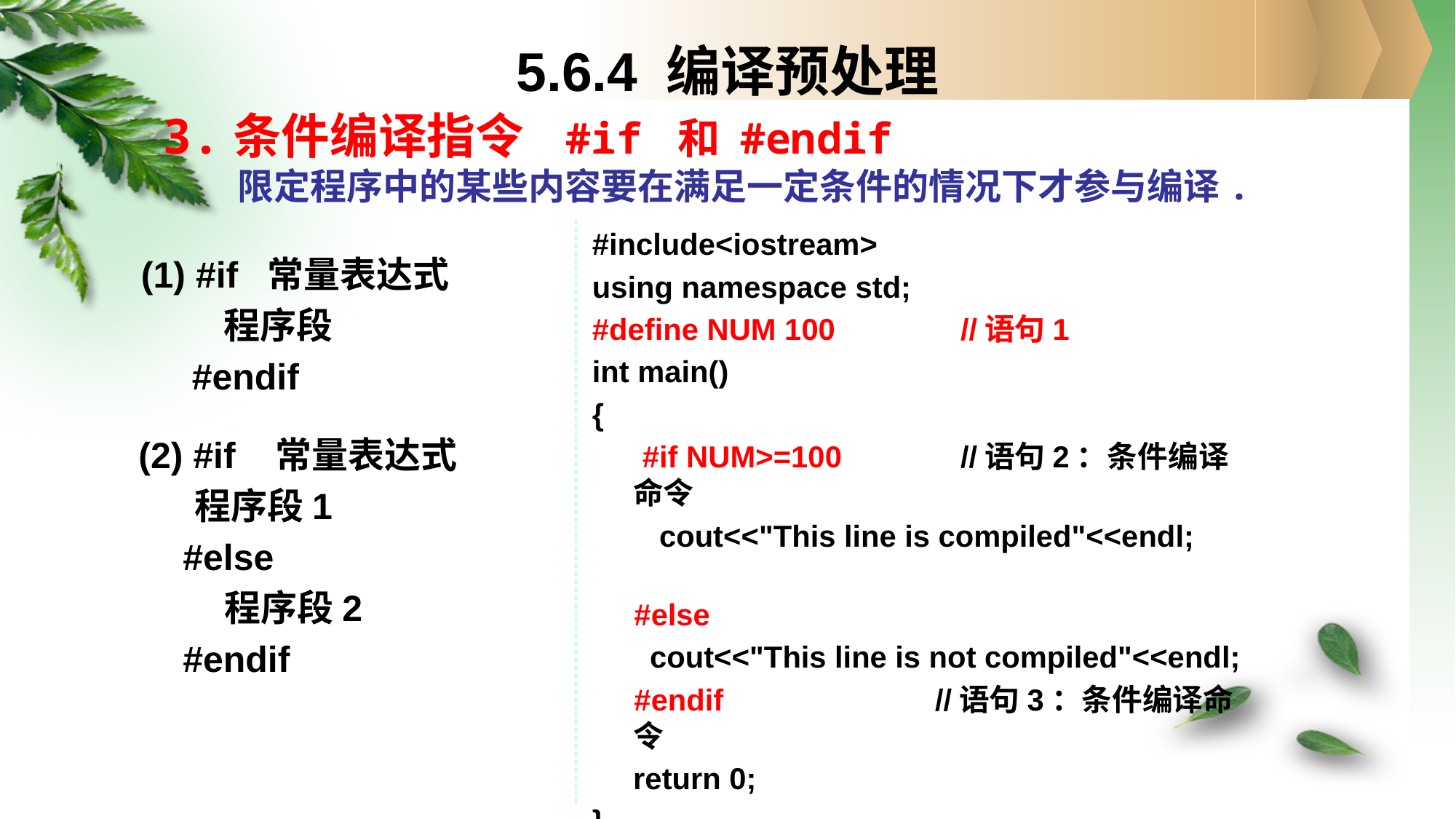

5.6.4 编译预处理
# 3.条件编译指令    #if 和 #endif 限定程序中的某些内容要在满足一定条件的情况下才参与编译.

#include<iostream>
using namespace std;
#define NUM 100    	//语句1
int main()
{
      #if NUM>=100    	//语句2：条件编译命令
        cout<<"This line is compiled"<<endl;
     #else
	  cout<<"This line is not compiled"<<endl;
     #endif    	          //语句3：条件编译命令
	return 0;
}
(1) #if  常量表达式
         程序段
     #endif
 (2) #if   常量表达式
       程序段1
#else
    程序段2
#endif